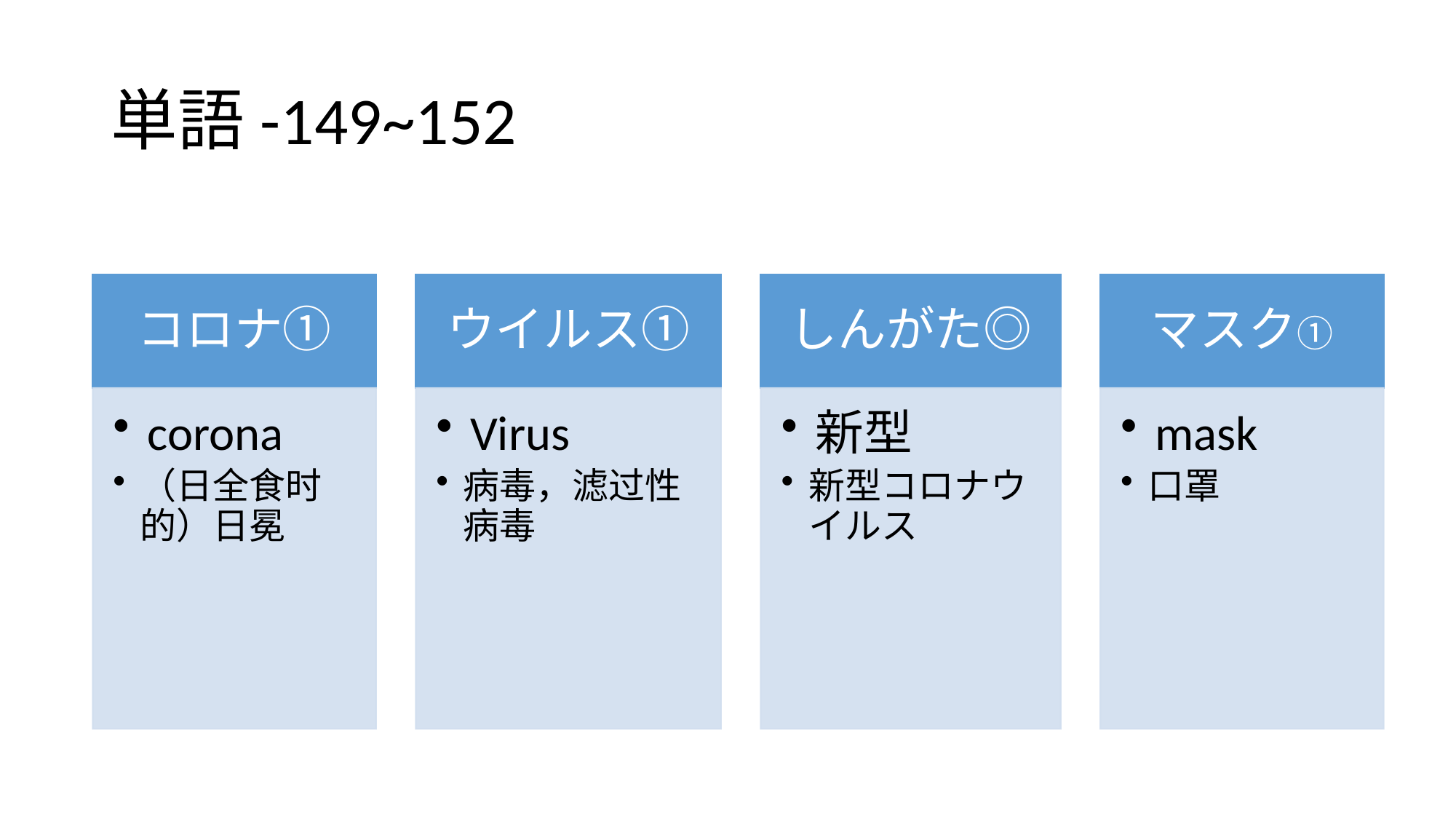

# 単語-149~152
コロナ①
corona
（日全食时的）日冕
ウイルス①
Virus
病毒，滤过性病毒
しんがた◎
新型
新型コロナウイルス
マスク①
mask
口罩